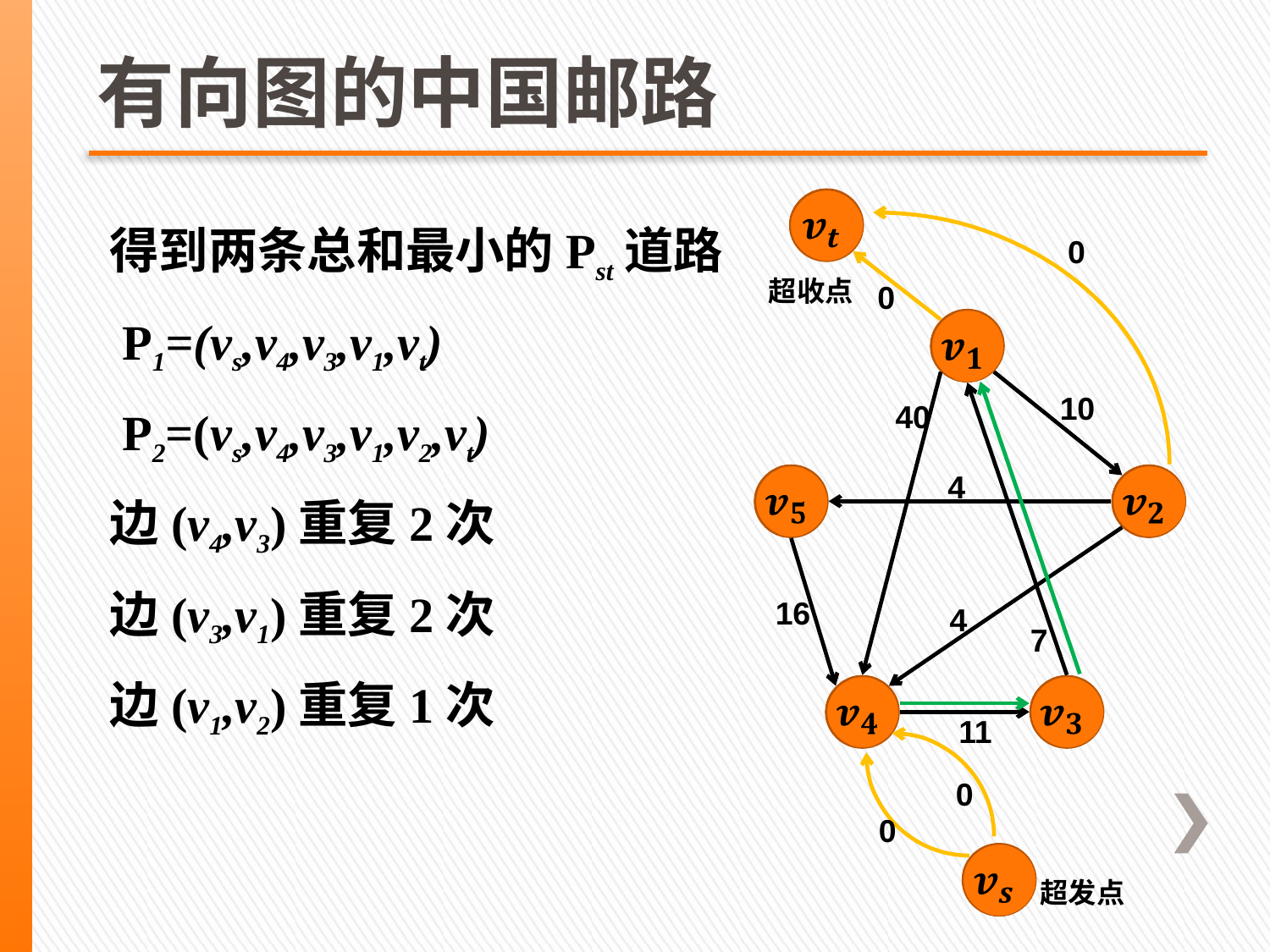

有向图的中国邮路

得到两条总和最小的Pst道路
 P1=(vs,v4,v3,v1,vt)
 P2=(vs,v4,v3,v1,v2,vt)
边(v4,v3)重复2次
边(v3,v1)重复2次
边(v1,v2)重复1次
0
超收点
0

10
40
4

16
 4
 7

11

0
0

超发点